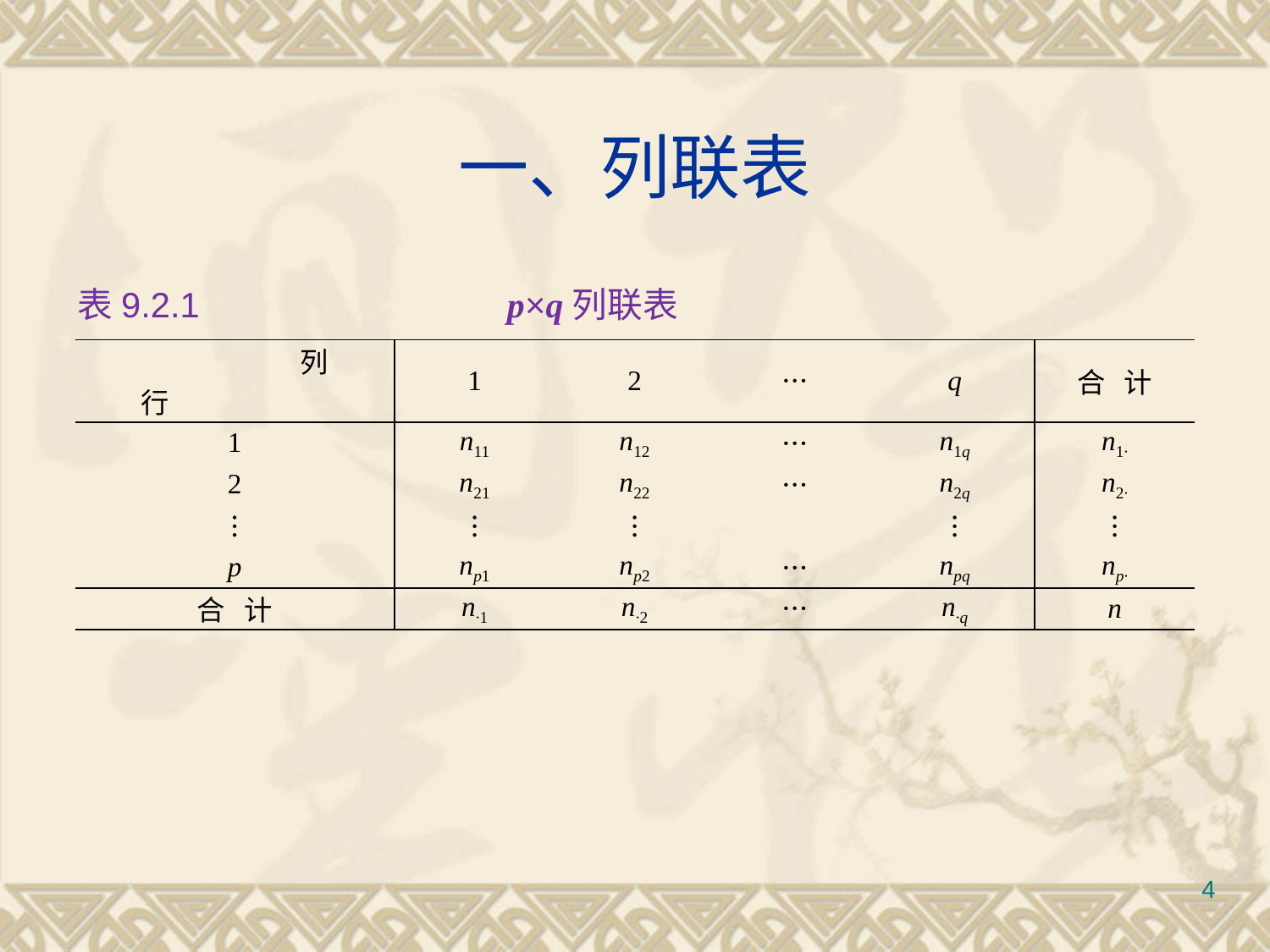

# 一、列联表

表9.2.1       	       	     p×q列联表
|  | 列 | 1 | 2 | ⋯ | q | 合 计 |
| --- | --- | --- | --- | --- | --- | --- |
| 行 |  |  |  |  |  |  |
| 1 |  | n11 | n12 | ⋯ | n1q | n1∙ |
| 2 |  | n21 | n22 | ⋯ | n2q | n2∙ |
| ⋮ |  | ⋮ | ⋮ |  | ⋮ | ⋮ |
| p |  | np1 | np2 | ⋯ | npq | np∙ |
| 合 计 |  | n∙1 | n∙2 | ⋯ | n∙q | n |
4